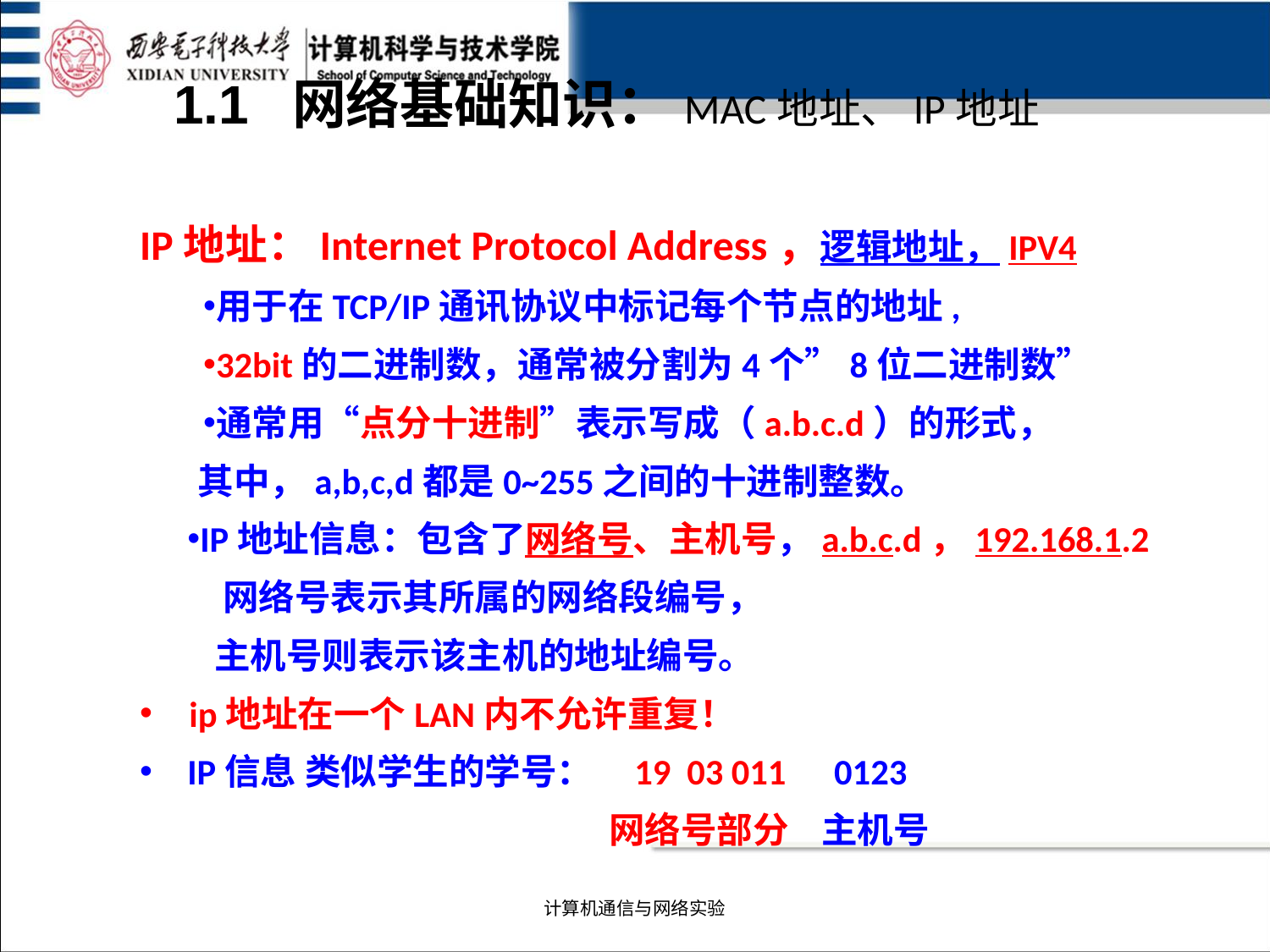

1.1  网络基础知识：MAC地址、IP地址
IP地址：Internet Protocol Address，逻辑地址，IPV4
用于在TCP/IP通讯协议中标记每个节点的地址,
32bit的二进制数，通常被分割为4个”8位二进制数”
通常用“点分十进制”表示写成（a.b.c.d）的形式，
      其中，a,b,c,d都是0~255之间的十进制整数。
IP地址信息：包含了网络号、主机号，a.b.c.d，192.168.1.2
         网络号表示其所属的网络段编号，
        主机号则表示该主机的地址编号。
ip地址在一个LAN内不允许重复！
IP信息 类似学生的学号：    19  03 011      0123
                                                  网络号部分    主机号
计算机通信与网络实验